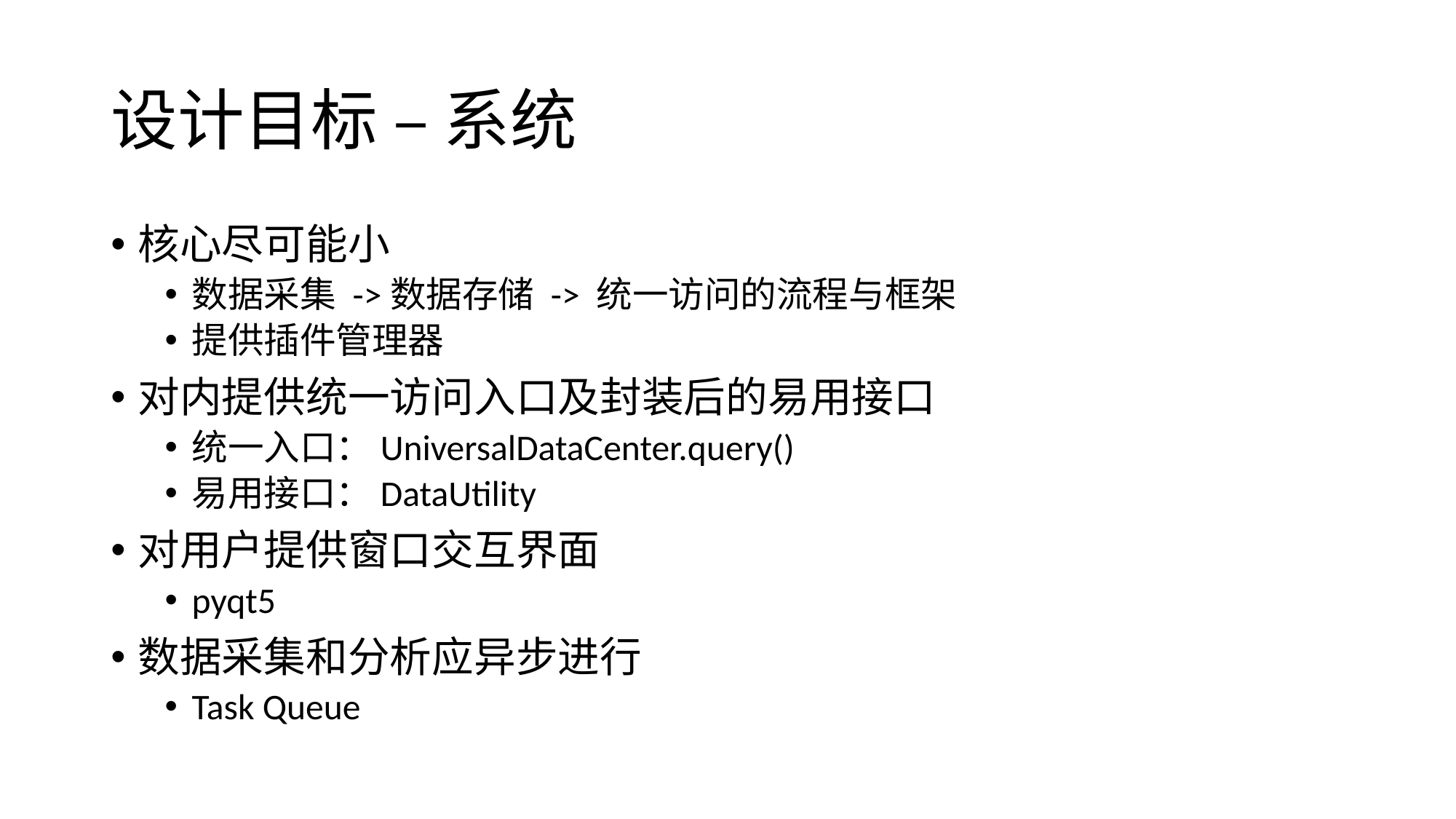

# 设计目标 – 系统
核心尽可能小
数据采集 ->数据存储 -> 统一访问的流程与框架
提供插件管理器
对内提供统一访问入口及封装后的易用接口
统一入口：UniversalDataCenter.query()
易用接口：DataUtility
对用户提供窗口交互界面
pyqt5
数据采集和分析应异步进行
Task Queue